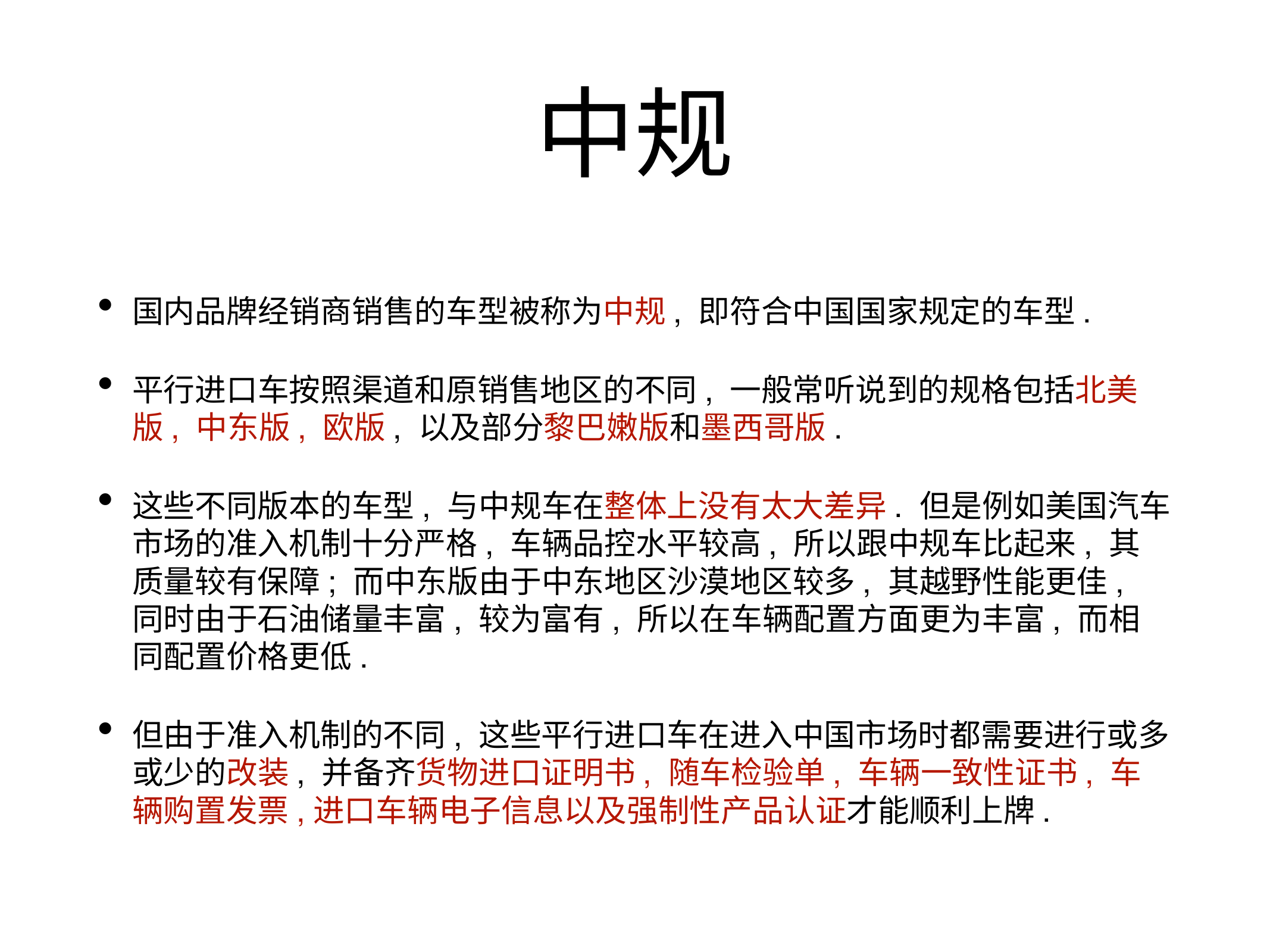

# 中规
国内品牌经销商销售的车型被称为中规, 即符合中国国家规定的车型.
平行进口车按照渠道和原销售地区的不同, 一般常听说到的规格包括北美版, 中东版, 欧版, 以及部分黎巴嫩版和墨西哥版.
这些不同版本的车型, 与中规车在整体上没有太大差异. 但是例如美国汽车市场的准入机制十分严格, 车辆品控水平较高, 所以跟中规车比起来, 其质量较有保障; 而中东版由于中东地区沙漠地区较多, 其越野性能更佳, 同时由于石油储量丰富, 较为富有, 所以在车辆配置方面更为丰富, 而相同配置价格更低.
但由于准入机制的不同, 这些平行进口车在进入中国市场时都需要进行或多或少的改装, 并备齐货物进口证明书, 随车检验单, 车辆一致性证书, 车辆购置发票,进口车辆电子信息以及强制性产品认证才能顺利上牌.